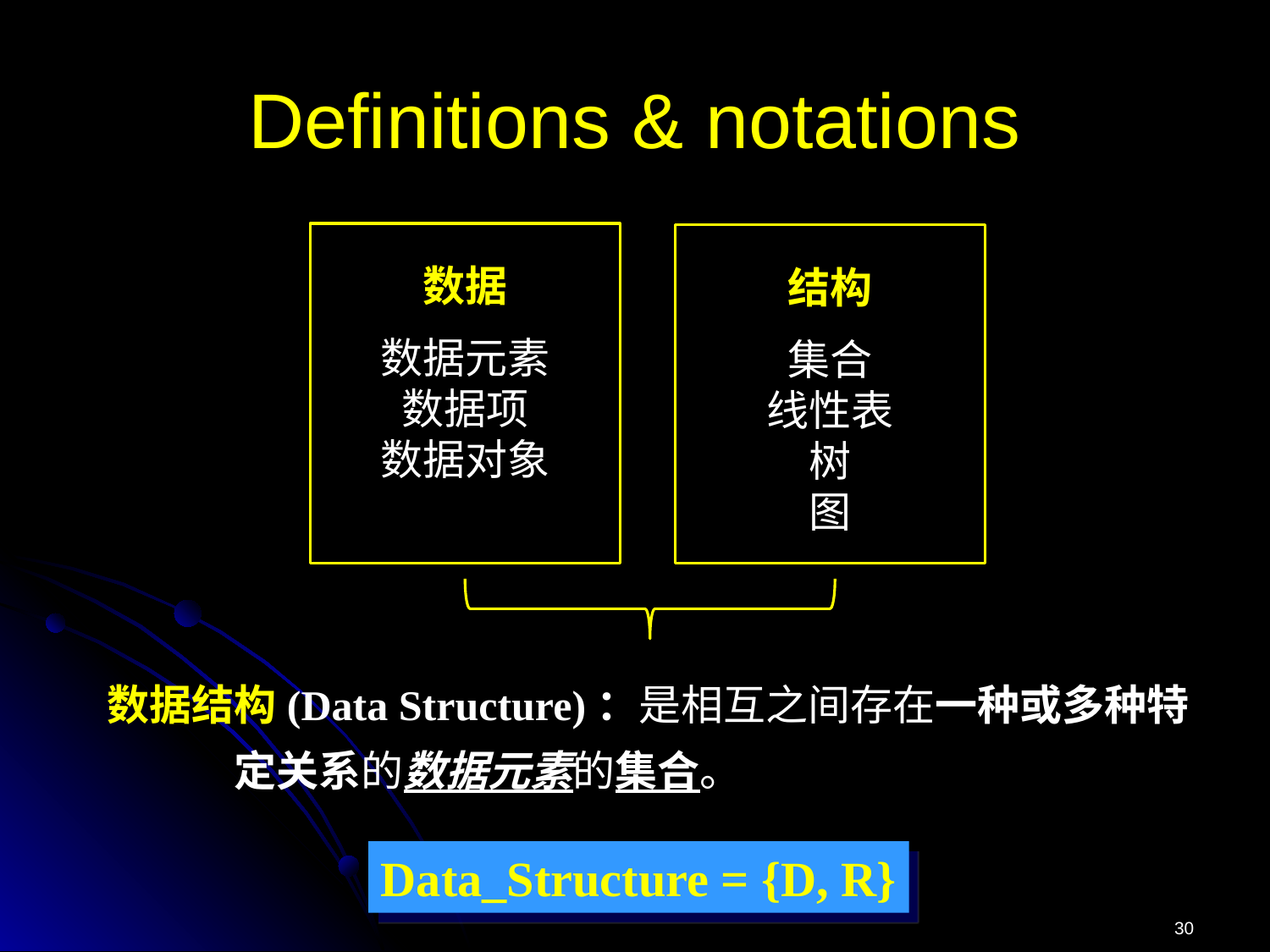

# Definitions & notations

数据
数据元素
数据项
数据对象
结构
集合
线性表
树
图

数据结构(Data Structure)：是相互之间存在一种或多种特	定关系的数据元素的集合。
Data_Structure = {D, R}

30